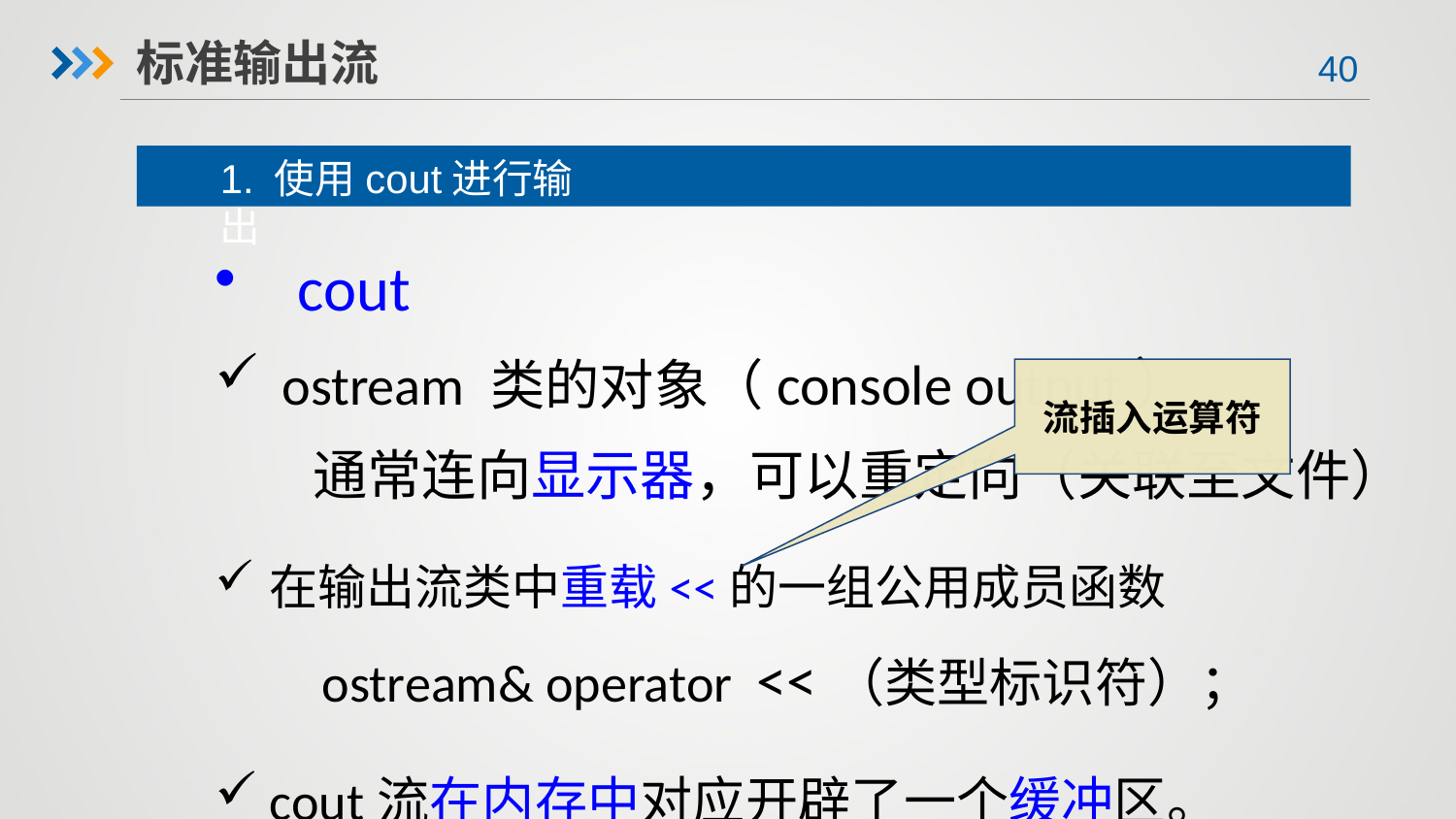

标准输出流

1. 使用cout进行输出
  cout
 ostream 类的对象（console output）
       通常连向显示器，可以重定向（关联至文件）

在输出流类中重载<<的一组公用成员函数
         ostream& operator  <<（类型标识符）；

cout流在内存中对应开辟了一个缓冲区。
流插入运算符